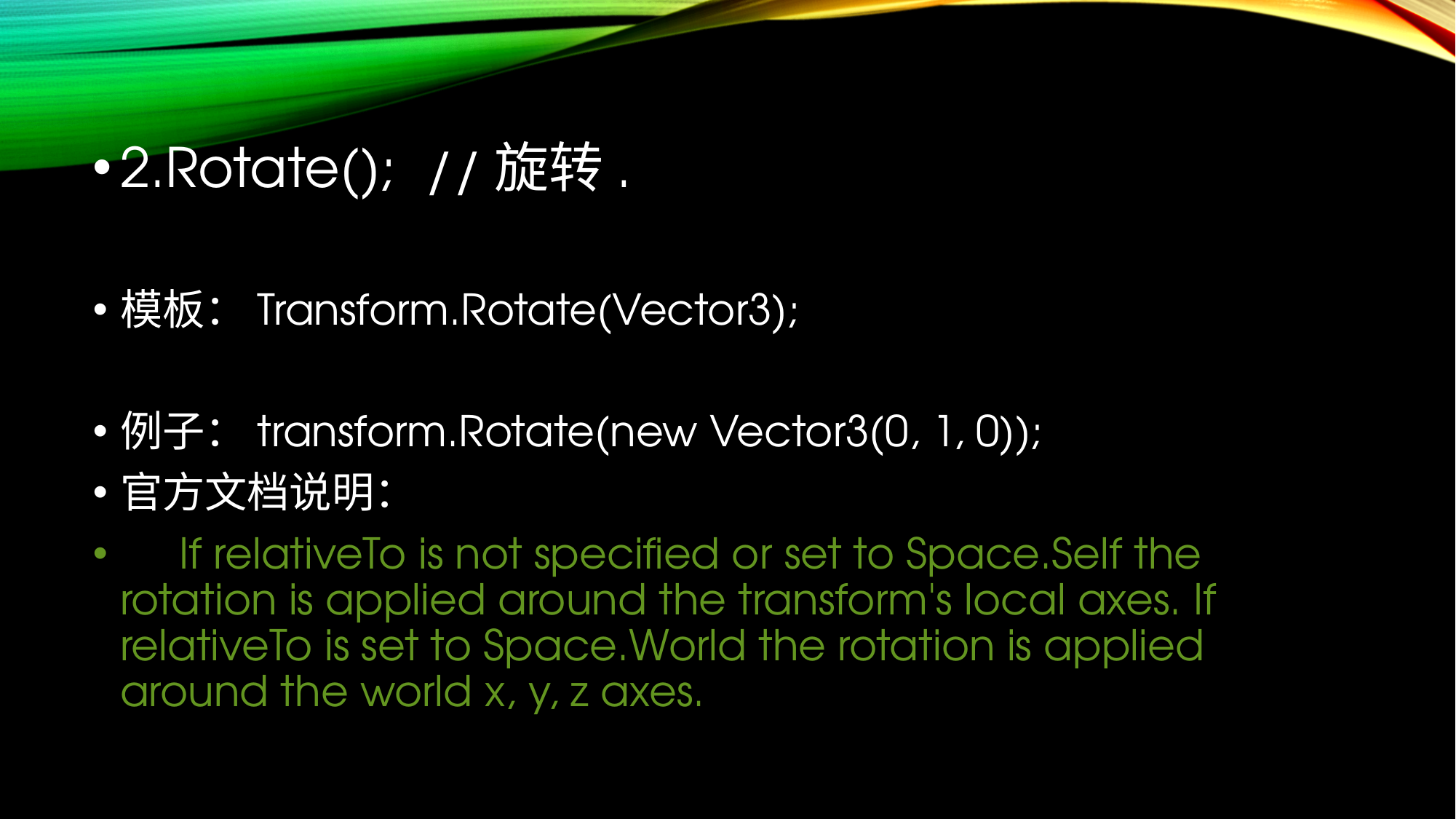

#
2.Rotate();  //旋转.

模板：Transform.Rotate(Vector3);

例子：transform.Rotate(new Vector3(0, 1, 0));
官方文档说明：
     If relativeTo is not specified or set to Space.Self the rotation is applied around the transform's local axes. If relativeTo is set to Space.World the rotation is applied around the world x, y, z axes.